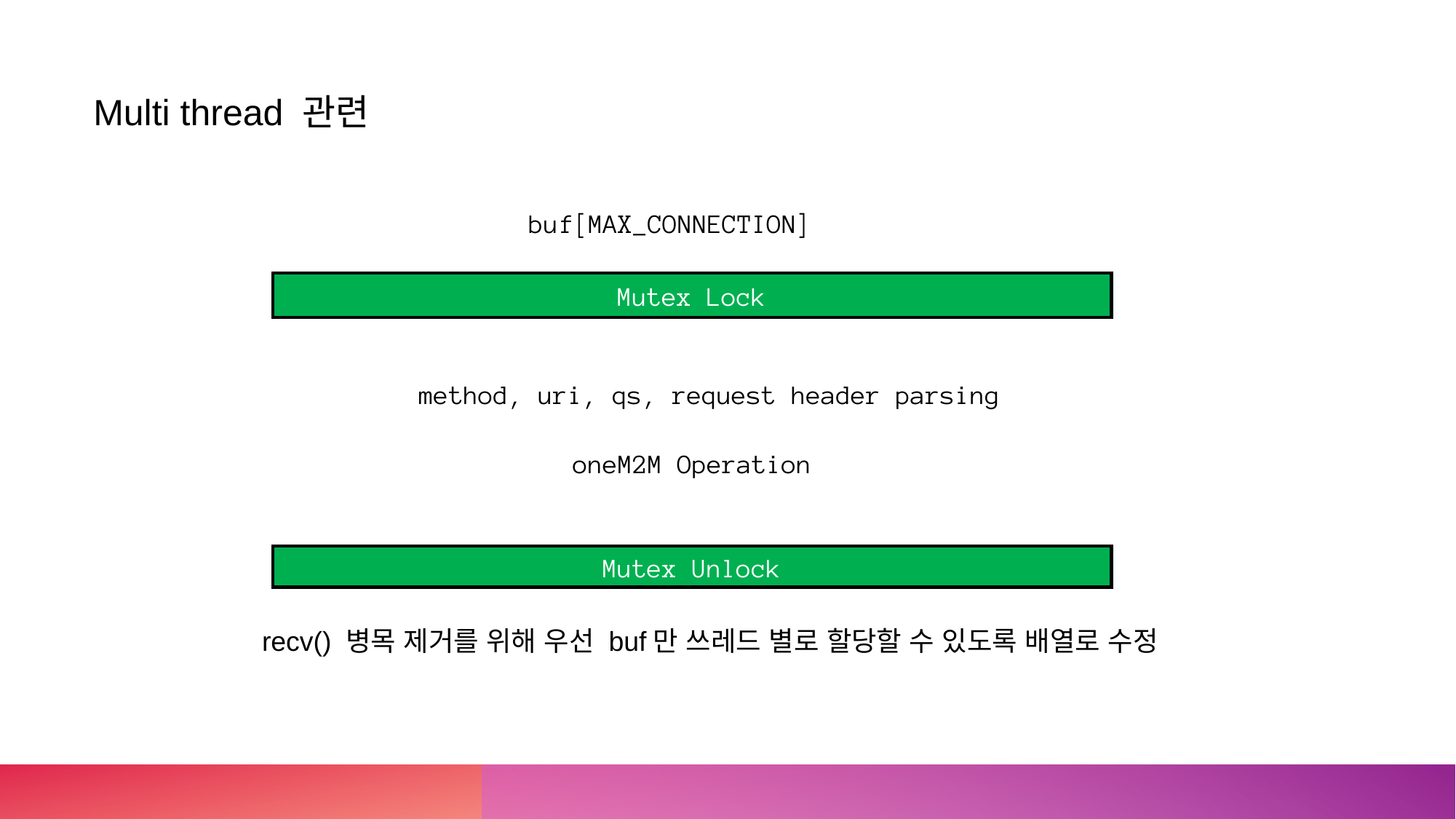

Multi thread 관련
buf[MAX_CONNECTION]
Mutex Lock
method, uri, qs, request header parsing
oneM2M Operation
Mutex Unlock
recv() 병목 제거를 위해 우선 buf만 쓰레드 별로 할당할 수 있도록 배열로 수정